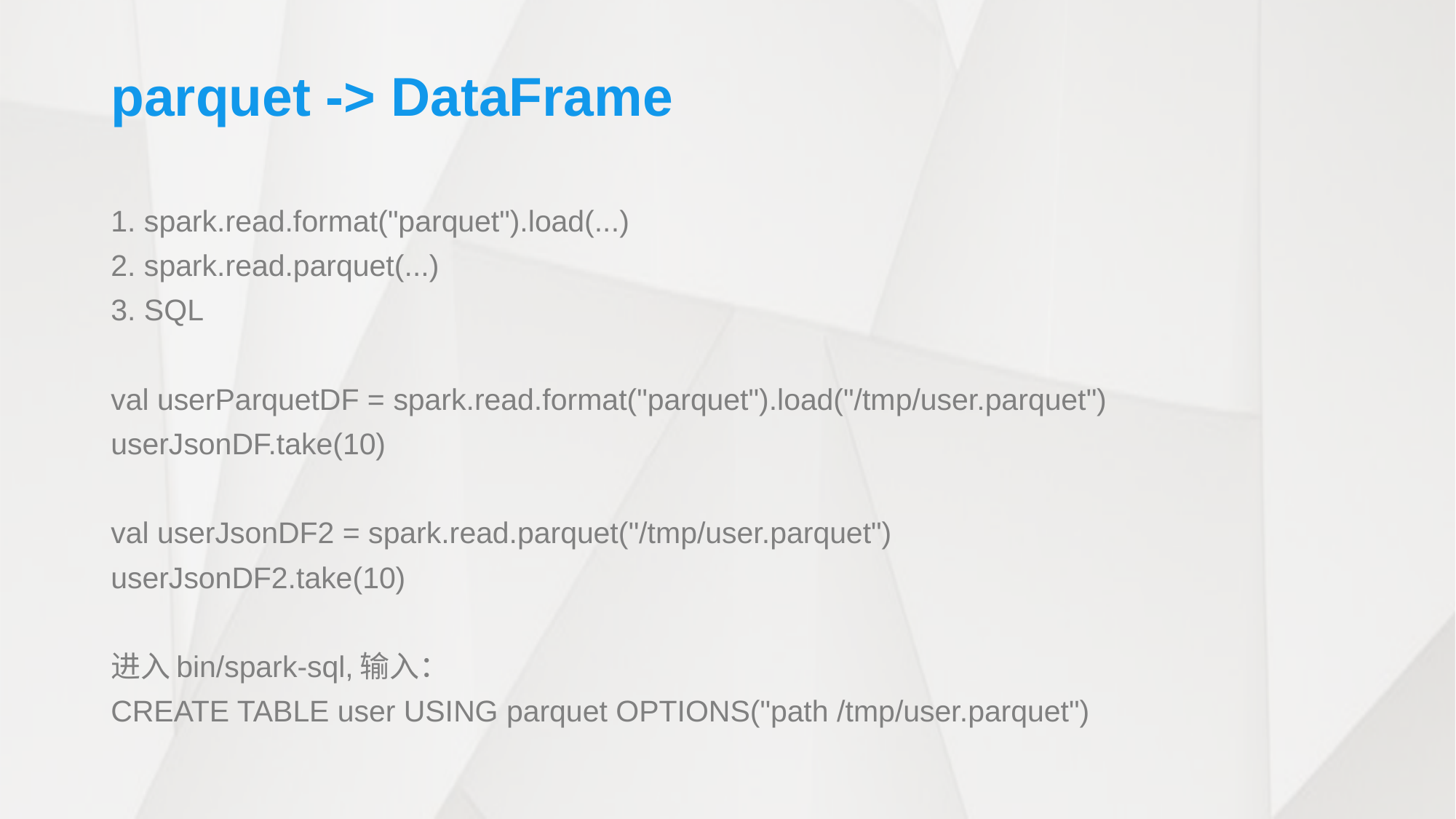

# parquet -> DataFrame
1. spark.read.format("parquet").load(...)
2. spark.read.parquet(...)
3. SQL

val userParquetDF = spark.read.format("parquet").load("/tmp/user.parquet")
userJsonDF.take(10)

val userJsonDF2 = spark.read.parquet("/tmp/user.parquet")
userJsonDF2.take(10)

进入bin/spark-sql,输入：
CREATE TABLE user USING parquet OPTIONS("path /tmp/user.parquet")